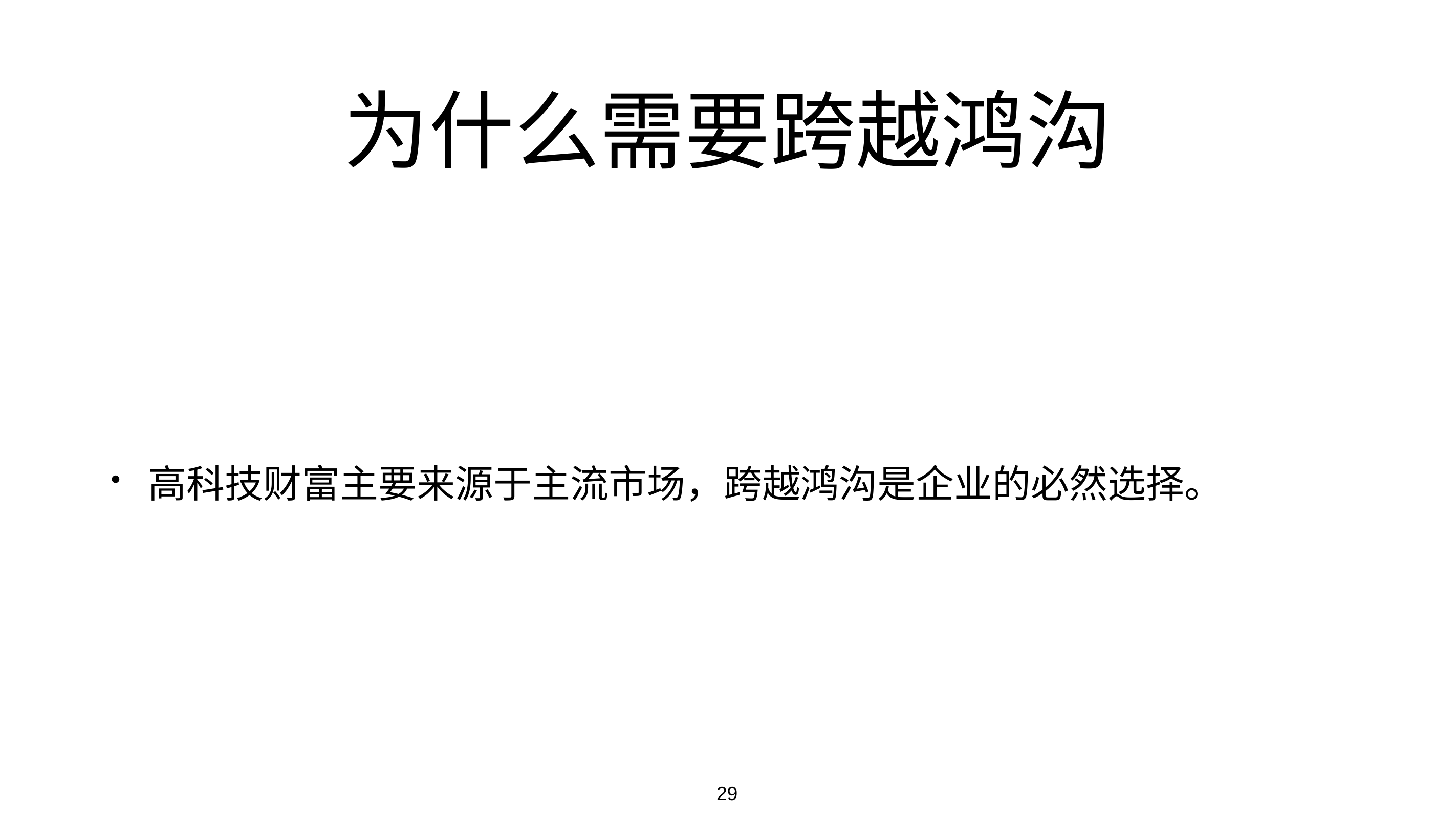

# 为什么需要跨越鸿沟
高科技财富主要来源于主流市场，跨越鸿沟是企业的必然选择。
29